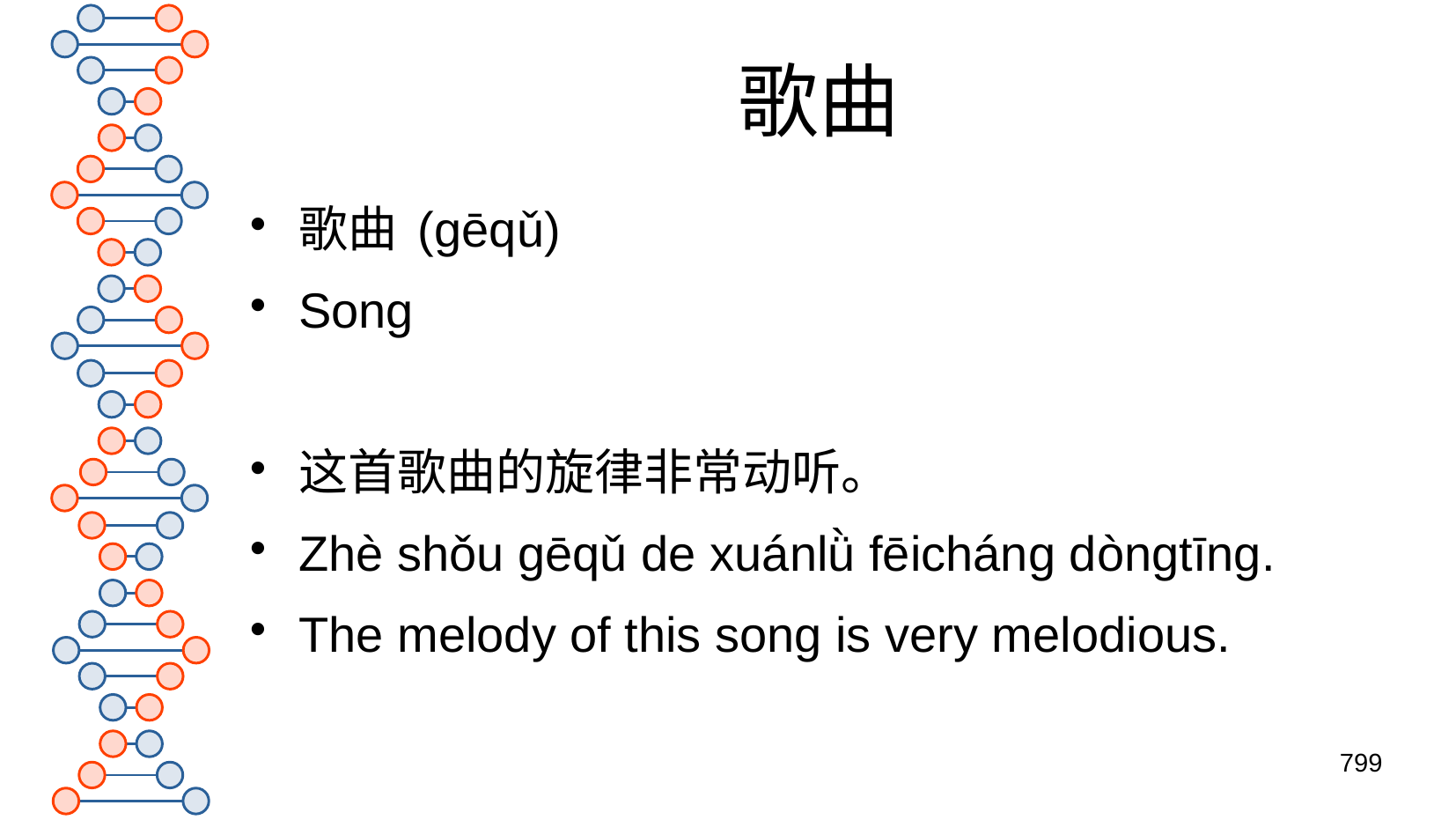

# 歌曲
歌曲 (gēqǔ)
Song

这首歌曲的旋律非常动听。
Zhè shǒu gēqǔ de xuánlǜ fēicháng dòngtīng.
The melody of this song is very melodious.

799